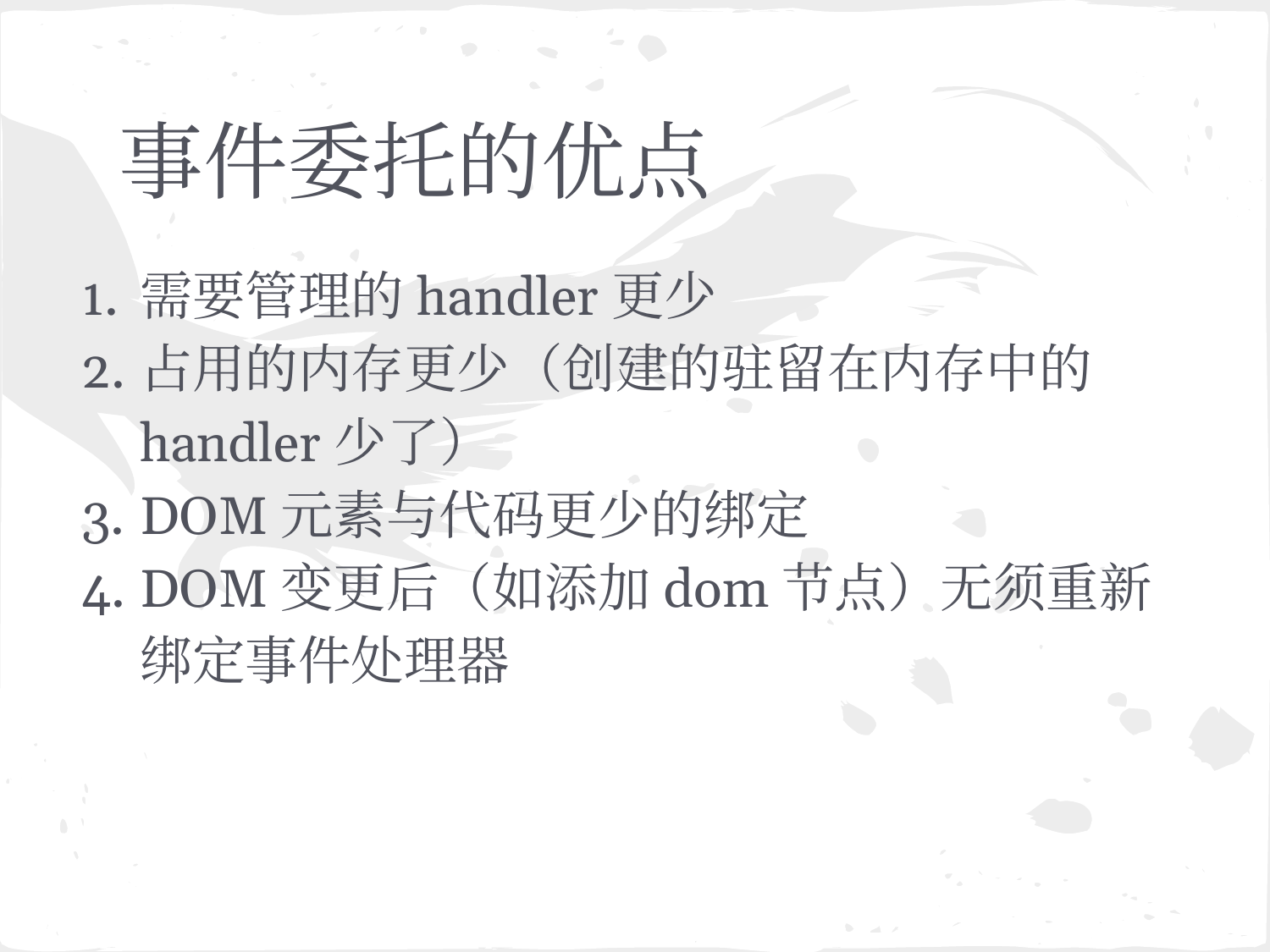

# 事件委托的优点
需要管理的handler更少
占用的内存更少（创建的驻留在内存中的handler少了）
DOM元素与代码更少的绑定
DOM变更后（如添加dom节点）无须重新绑定事件处理器